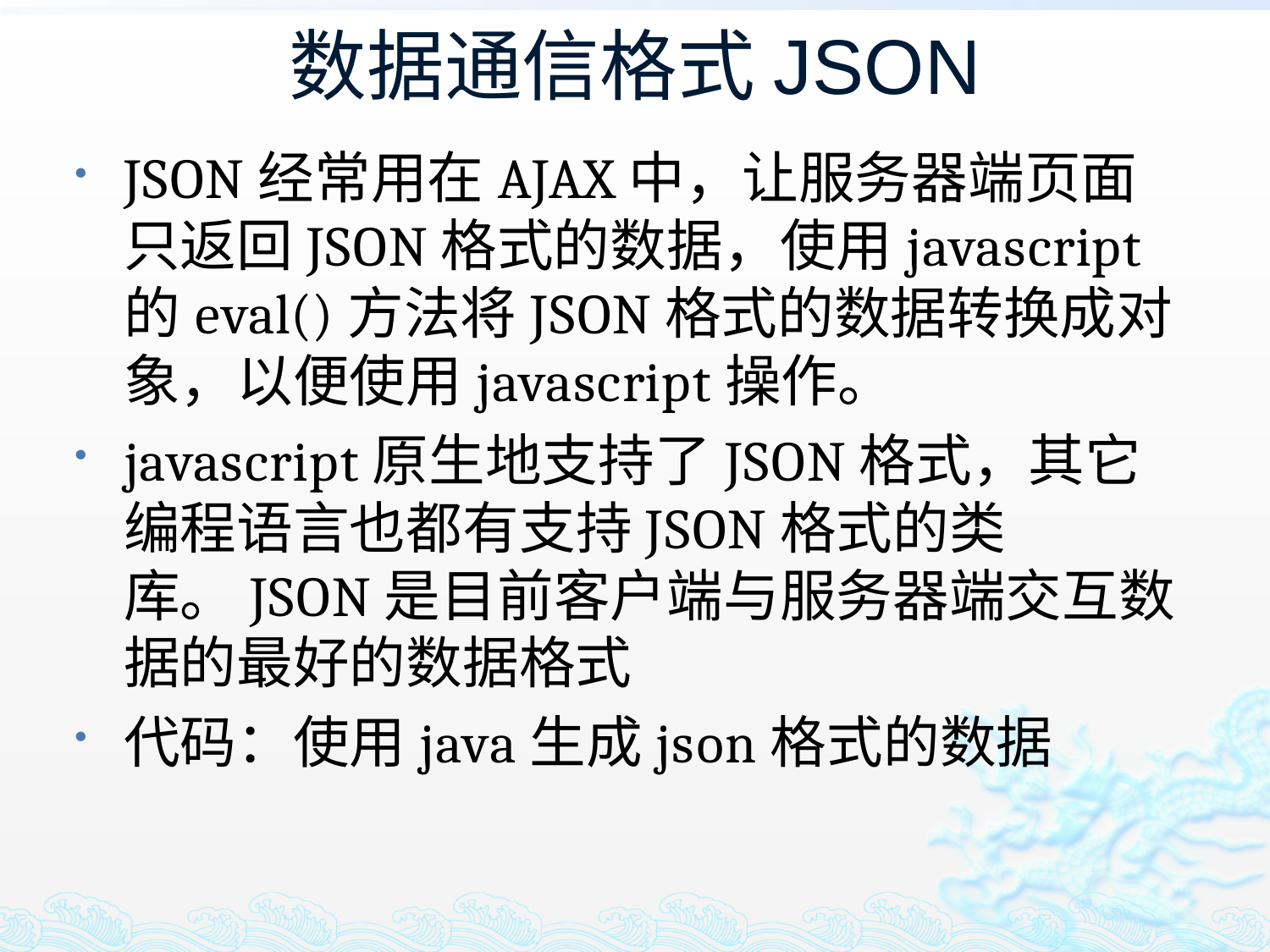

# 数据通信格式JSON
JSON经常用在AJAX中，让服务器端页面只返回JSON格式的数据，使用javascript的eval()方法将JSON格式的数据转换成对象，以便使用javascript操作。
javascript原生地支持了JSON格式，其它编程语言也都有支持JSON格式的类库。JSON是目前客户端与服务器端交互数据的最好的数据格式
代码：使用java生成json格式的数据